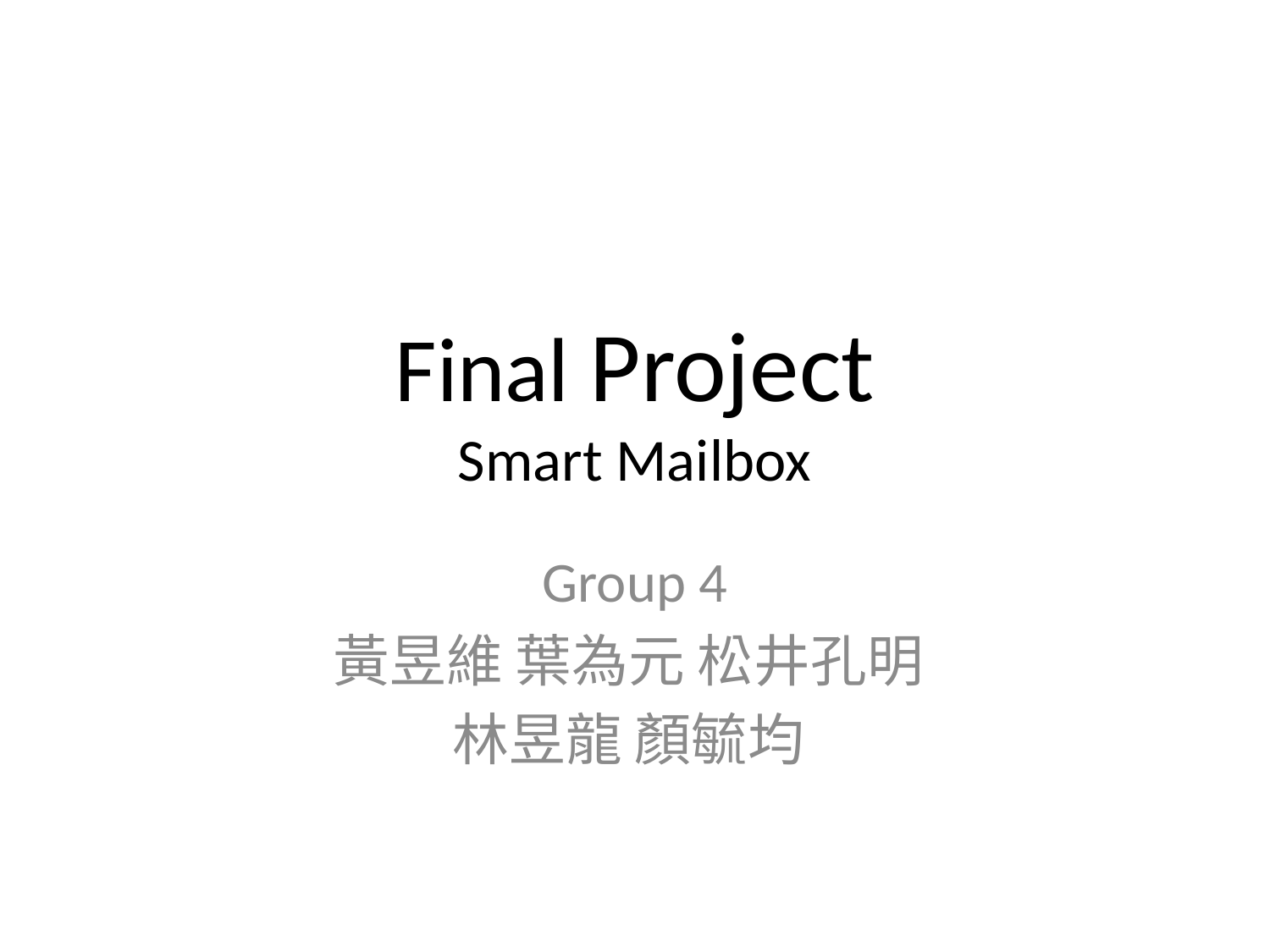

# Final Project Smart Mailbox
Group 4
黃昱維 葉為元 松井孔明
林昱龍 顏毓均